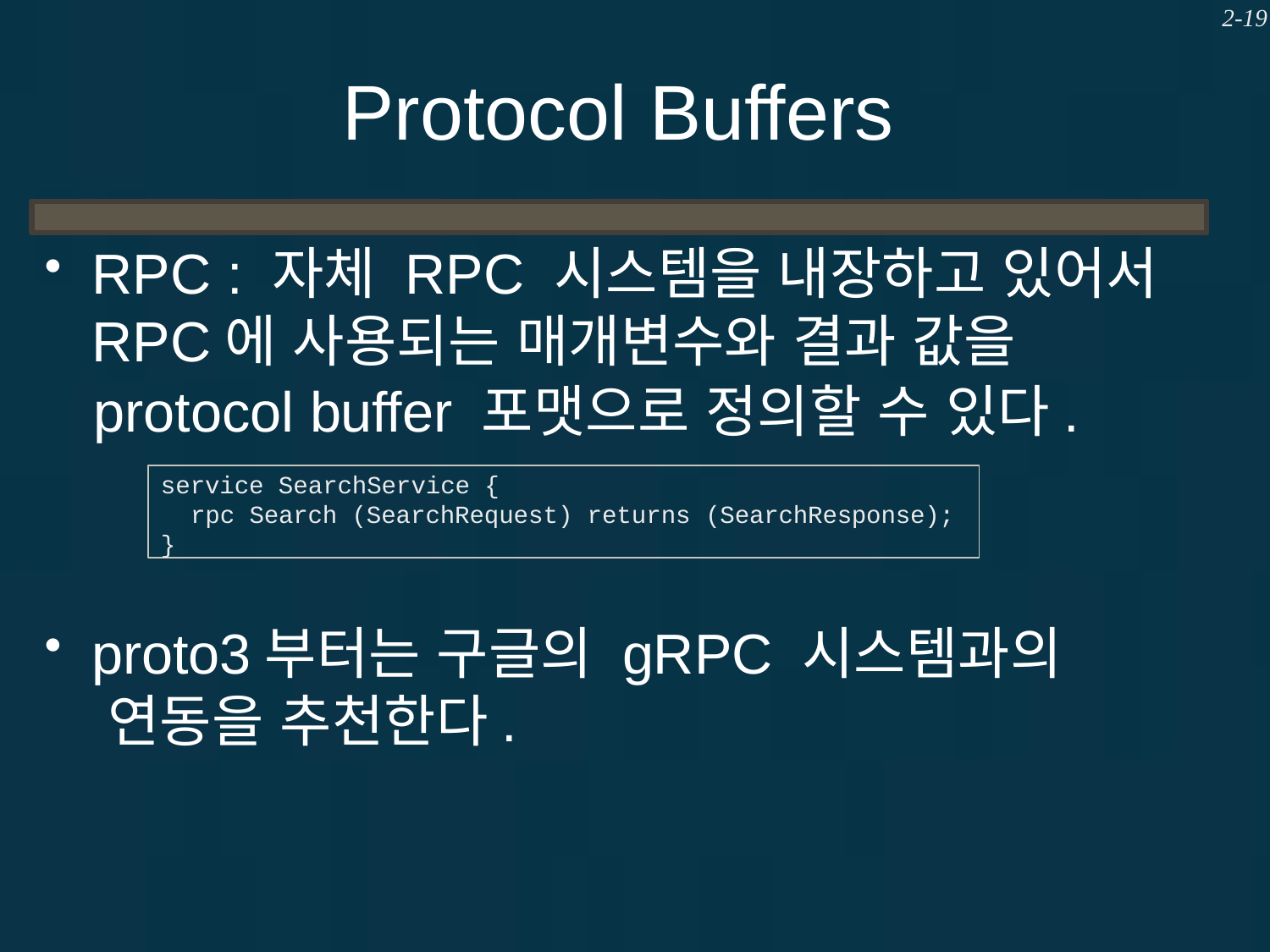

2-19
# Protocol Buffers

RPC : 자체 RPC 시스템을 내장하고 있어서  RPC에 사용되는 매개변수와 결과 값을
	protocol buffer 포맷으로 정의할 수 있다.
service SearchService {
rpc Search (SearchRequest) returns (SearchResponse);
}
proto3부터는 구글의 gRPC 시스템과의  연동을 추천한다.